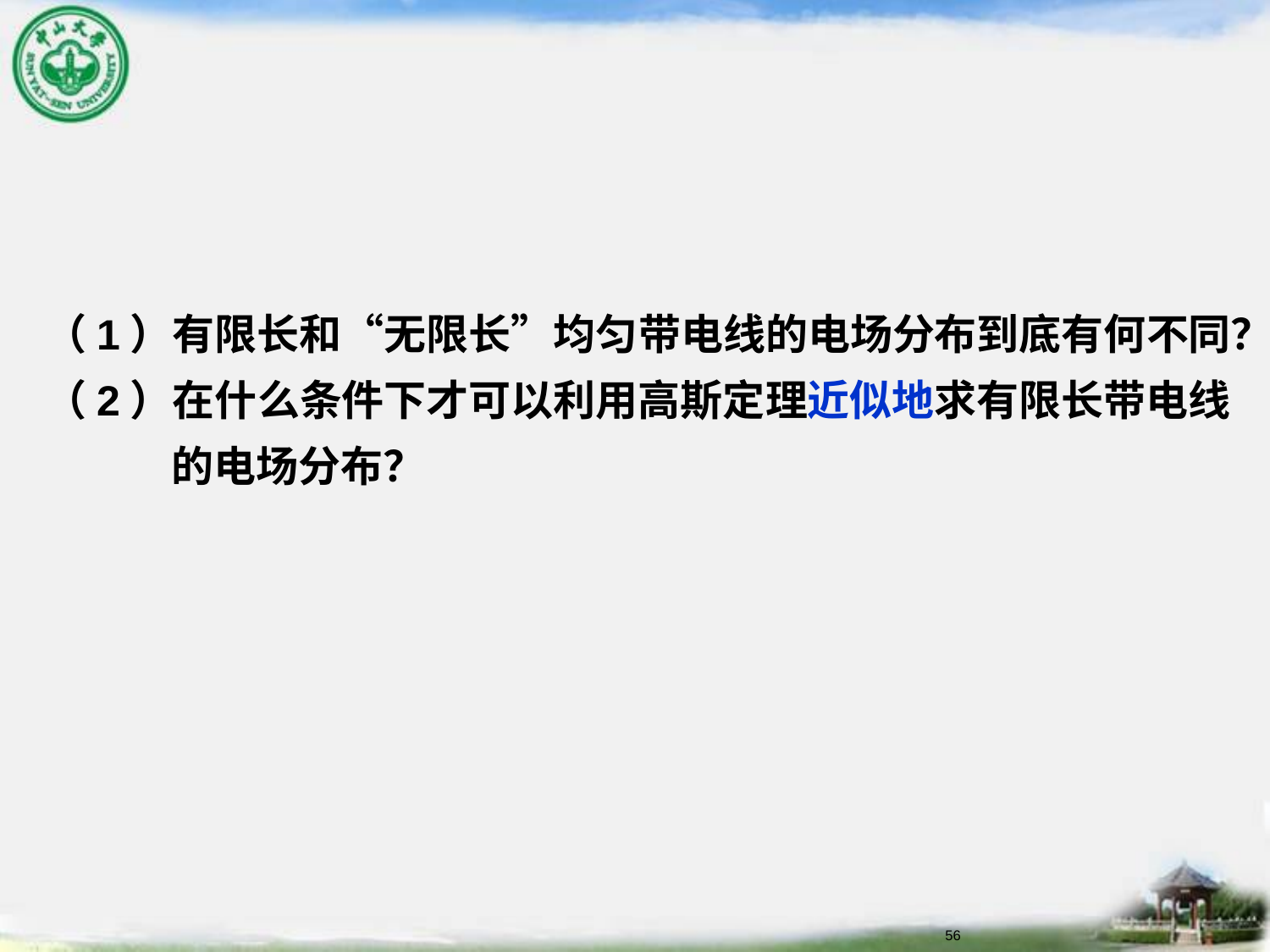

（1）有限长和“无限长”均匀带电线的电场分布到底有何不同？
（2）在什么条件下才可以利用高斯定理近似地求有限长带电线
　　　的电场分布？
56